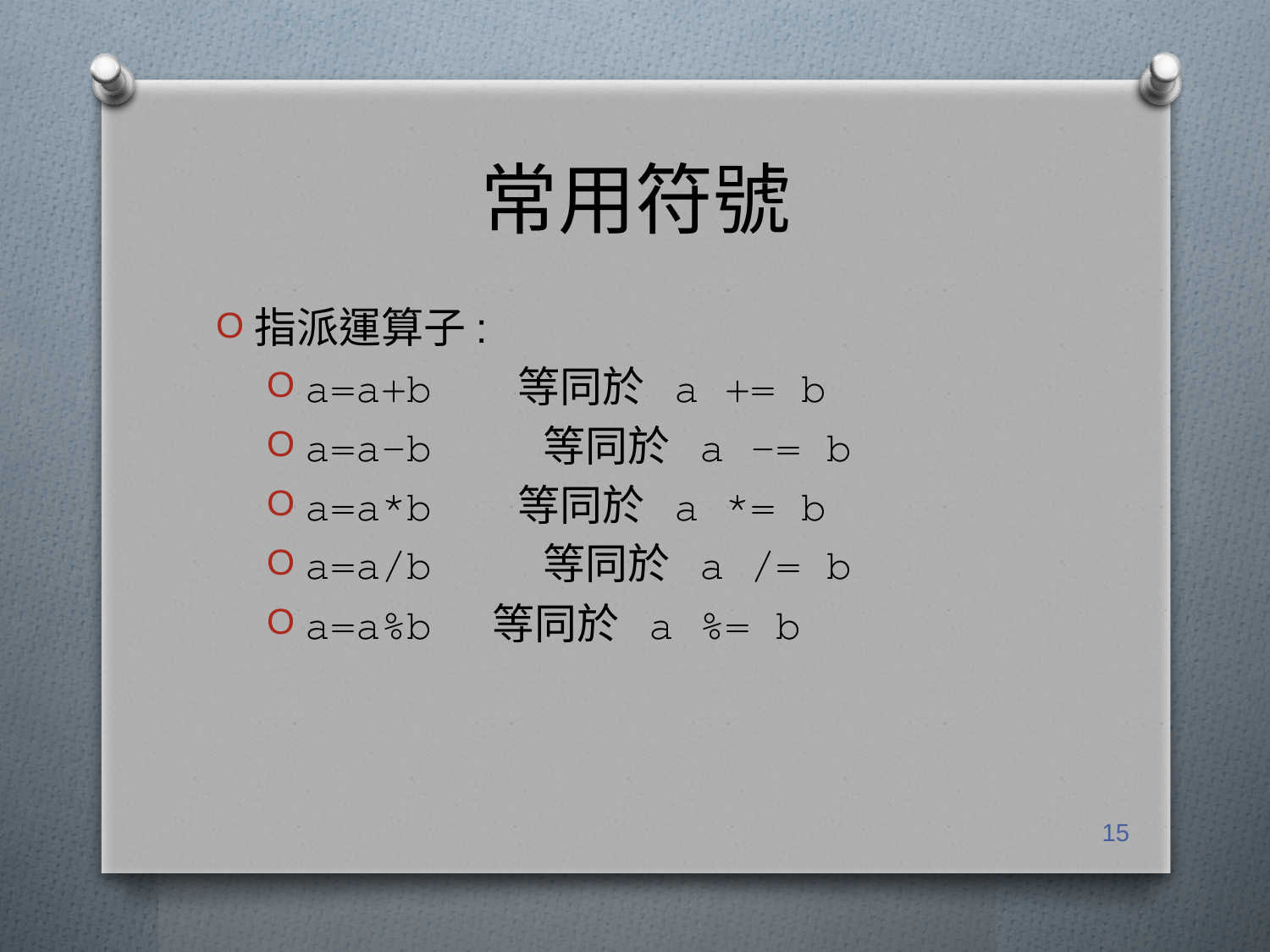

# 常用符號
指派運算子:
a=a+b   等同於  a += b
a=a-b    等同於  a -= b
a=a*b   等同於  a *= b
a=a/b    等同於  a /= b
a=a%b  等同於  a %= b

15